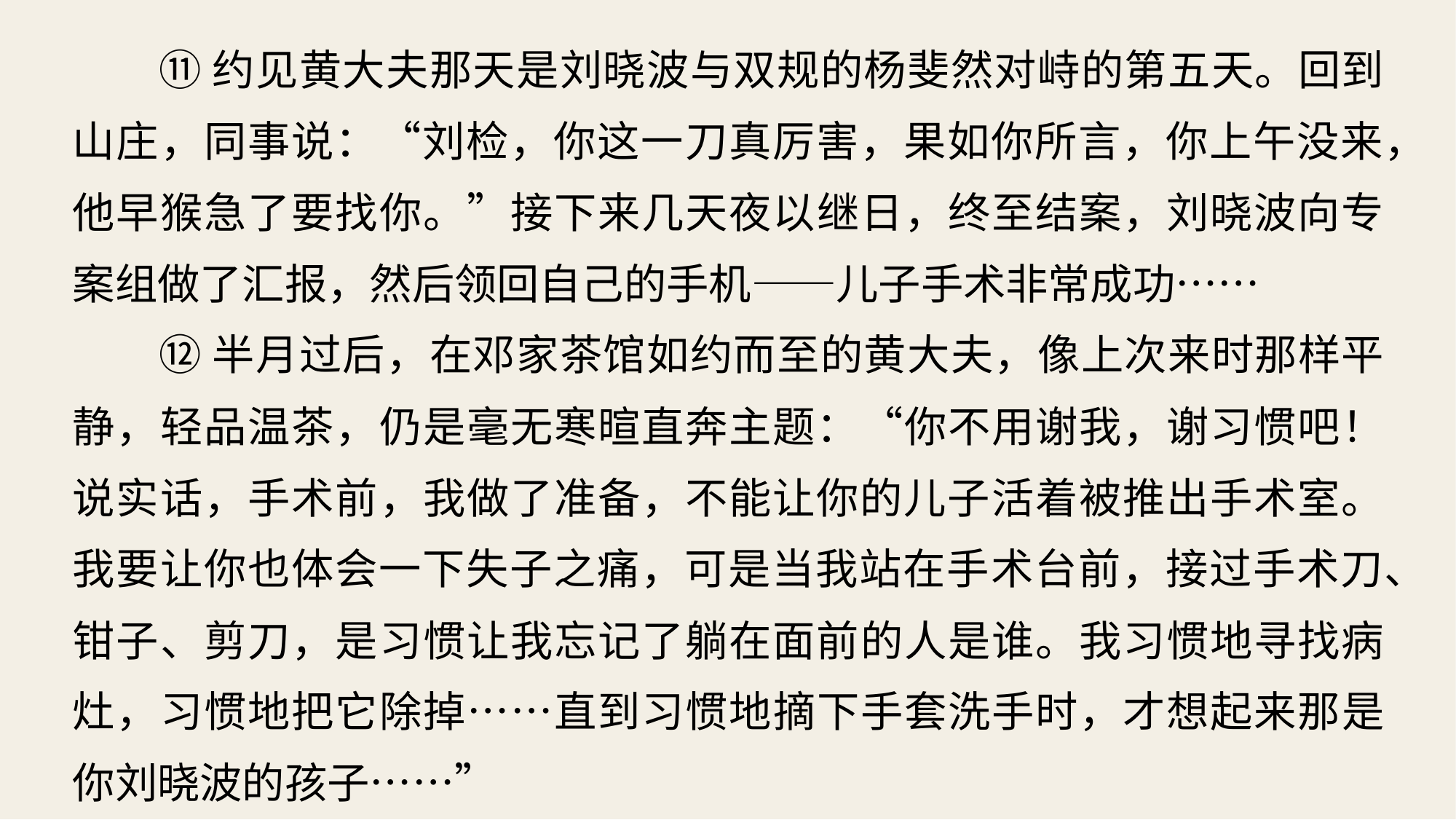

⑪约见黄大夫那天是刘晓波与双规的杨斐然对峙的第五天。回到山庄，同事说：“刘检，你这一刀真厉害，果如你所言，你上午没来，他早猴急了要找你。”接下来几天夜以继日，终至结案，刘晓波向专案组做了汇报，然后领回自己的手机——儿子手术非常成功……
⑫半月过后，在邓家茶馆如约而至的黄大夫，像上次来时那样平静，轻品温茶，仍是毫无寒暄直奔主题：“你不用谢我，谢习惯吧！说实话，手术前，我做了准备，不能让你的儿子活着被推出手术室。我要让你也体会一下失子之痛，可是当我站在手术台前，接过手术刀、钳子、剪刀，是习惯让我忘记了躺在面前的人是谁。我习惯地寻找病灶，习惯地把它除掉……直到习惯地摘下手套洗手时，才想起来那是你刘晓波的孩子……”